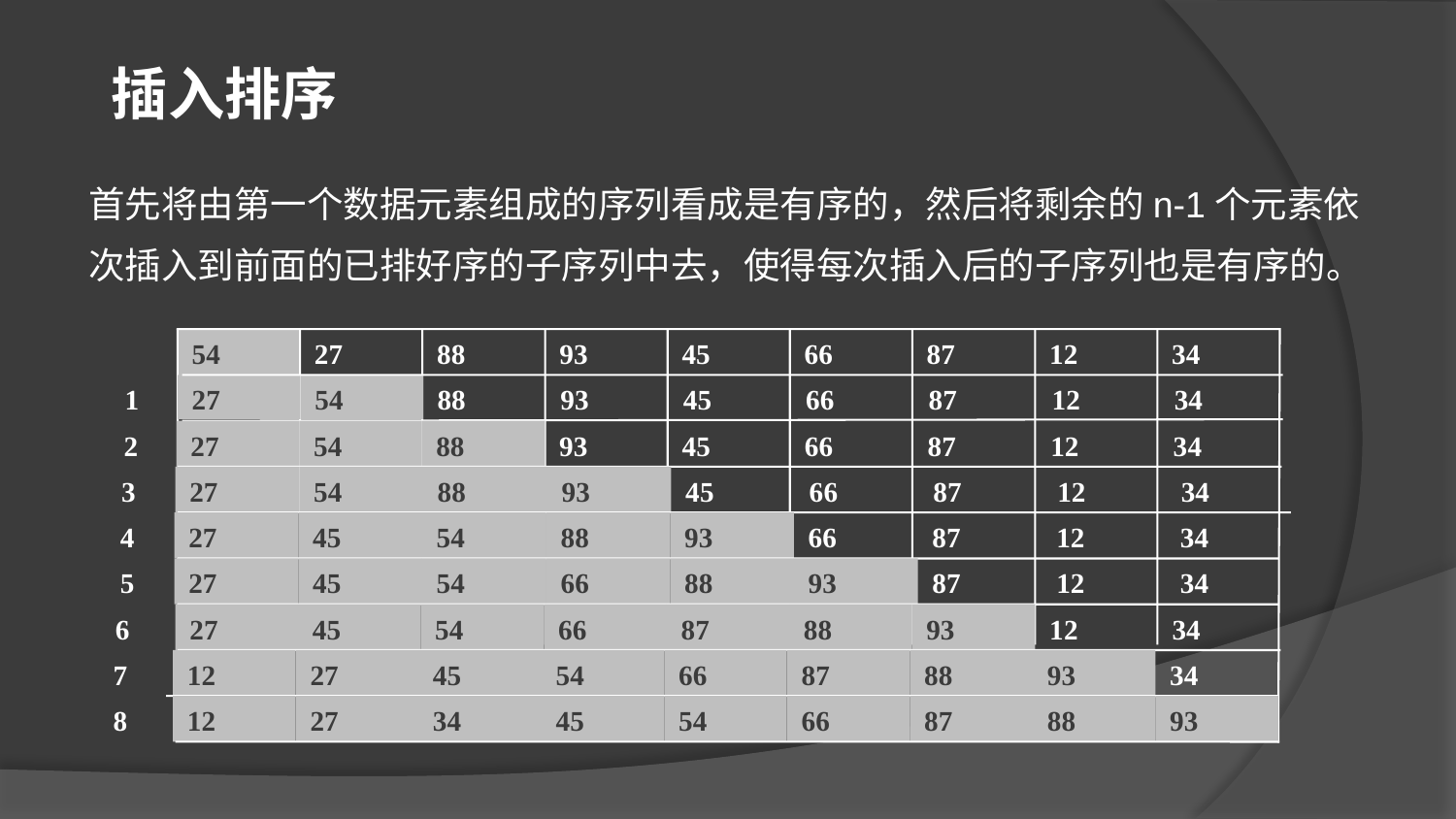

插入排序
首先将由第一个数据元素组成的序列看成是有序的，然后将剩余的n-1个元素依次插入到前面的已排好序的子序列中去，使得每次插入后的子序列也是有序的。
54

27

88

93

45

66

87

12

34

           1
27

54
88
93
45
66
87
12
34

           2
27
54
88
93
45
66
87
12
34

           3
27
54
88
93
45
66
87
12
34

           4
27
45
54
88
93
66
87
12
34

           5
27
45
54
66
88
93
87
12
34

          6
27
45
54
66
87
88
93
12
34

          7
12
27
45
54
66
87
88
93
34

          8
12
27
34
45
54
66
87
88
93